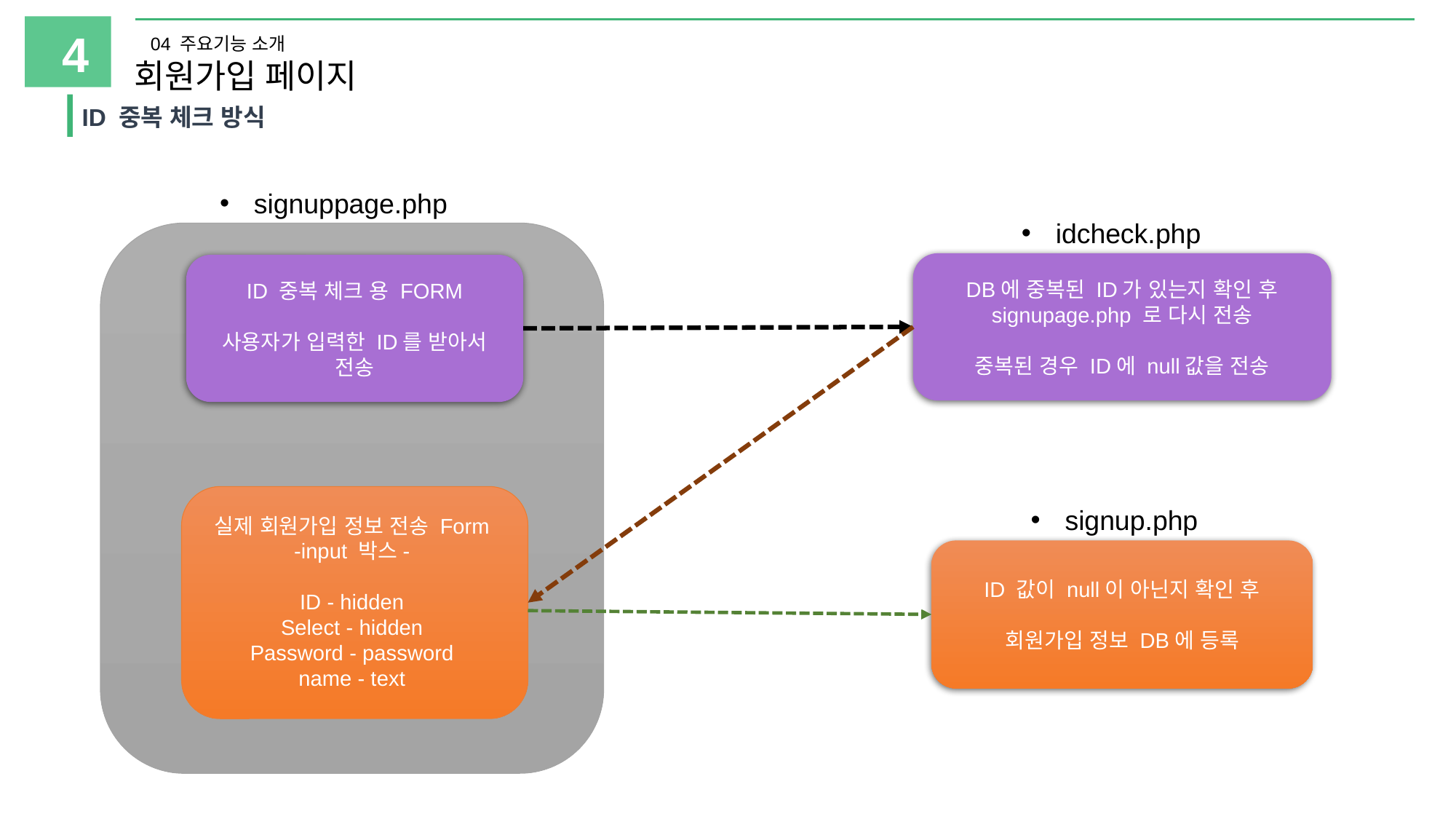

4
04 주요기능 소개
회원가입 페이지

ID 중복 체크 방식
signuppage.php
ID 중복 체크 용 FORM

사용자가 입력한 ID를 받아서 전송
idcheck.php
DB에 중복된 ID가 있는지 확인 후 signupage.php 로 다시 전송

중복된 경우 ID에 null값을 전송

signup.php
ID 값이 null이 아닌지 확인 후

회원가입 정보 DB에 등록
실제 회원가입 정보 전송 Form
-input 박스-

ID - hidden
Select - hidden
Password - password
name - text